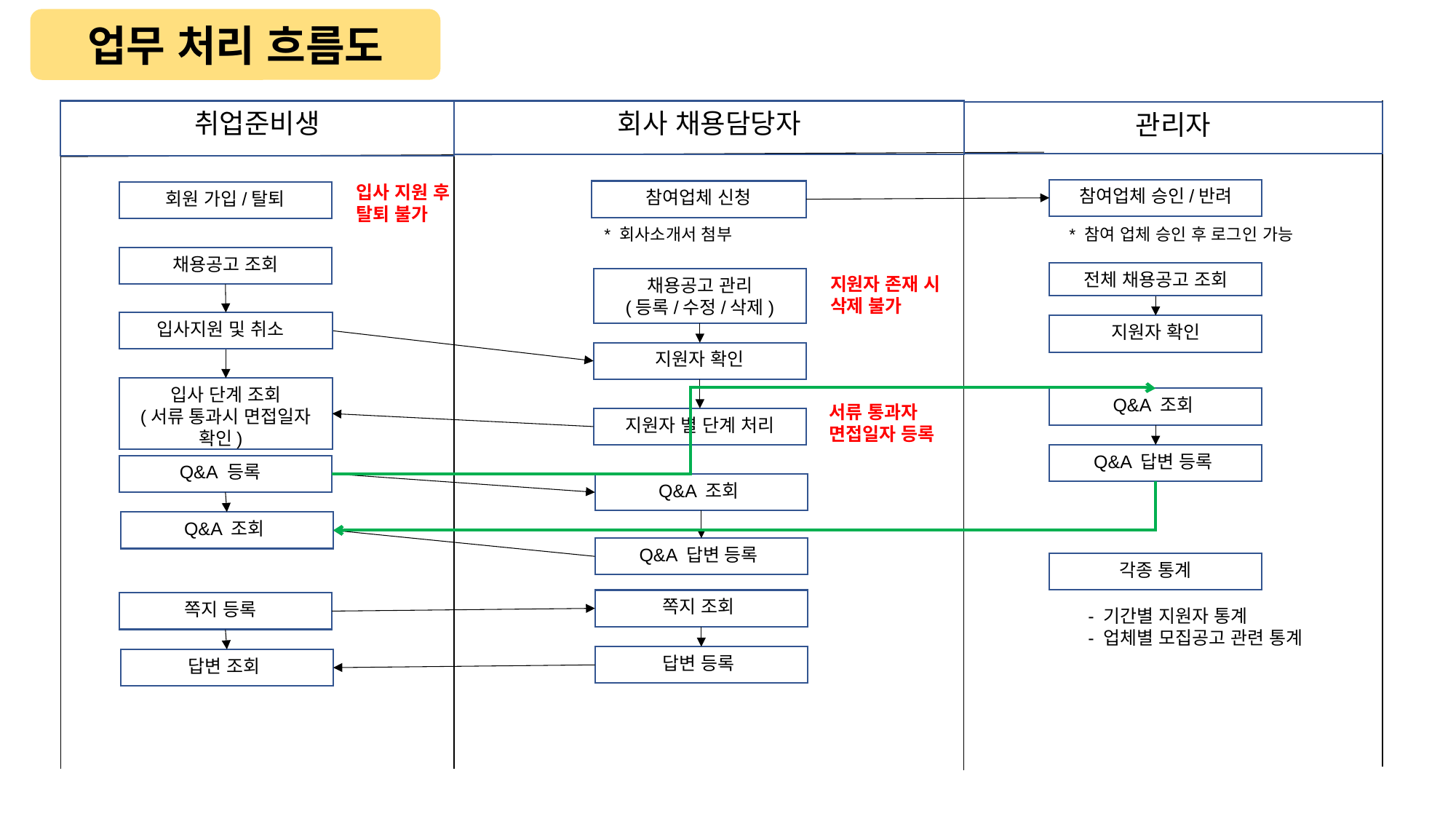

업무 처리 흐름도
취업준비생
회사 채용담당자
관리자
입사 지원 후
탈퇴 불가
참여업체 승인/반려
참여업체 신청
회원 가입/탈퇴
* 회사소개서 첨부
* 참여 업체 승인 후 로그인 가능
채용공고 조회
전체 채용공고 조회
지원자 존재 시
삭제 불가
채용공고 관리
(등록/수정/삭제)
입사지원 및 취소
지원자 확인
지원자 확인
입사 단계 조회
(서류 통과시 면접일자 확인)
Q&A 조회
서류 통과자
면접일자 등록
지원자 별 단계 처리
Q&A 답변 등록
Q&A 등록
Q&A 조회
Q&A 조회
Q&A 답변 등록
각종 통계
쪽지 조회
쪽지 등록
- 기간별 지원자 통계
- 업체별 모집공고 관련 통계
답변 등록
답변 조회